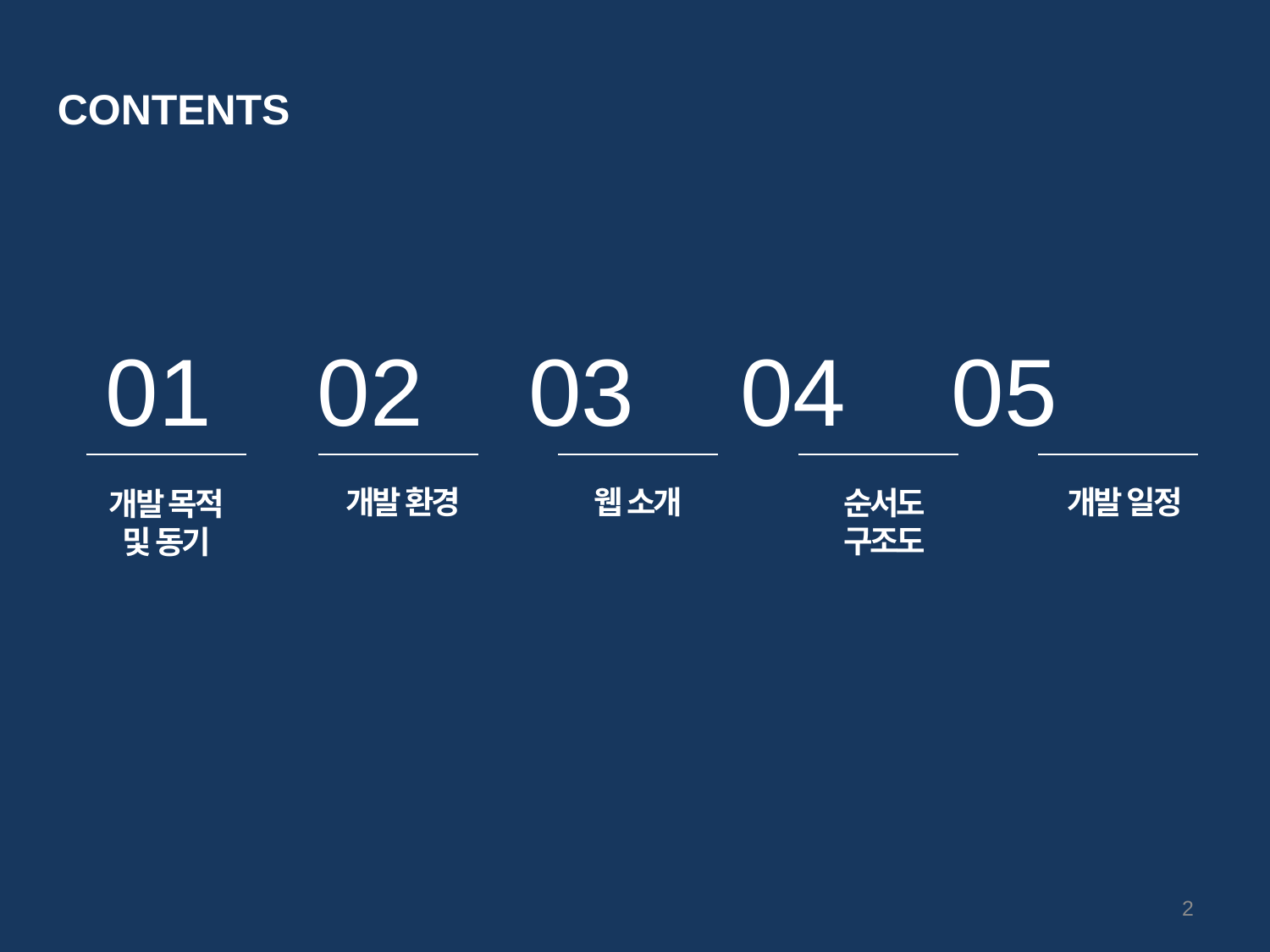

CONTENTS
 01    02    03    04    05
 개발 일정
개발 환경
웹 소개
순서도
구조도
개발 목적
및 동기
2